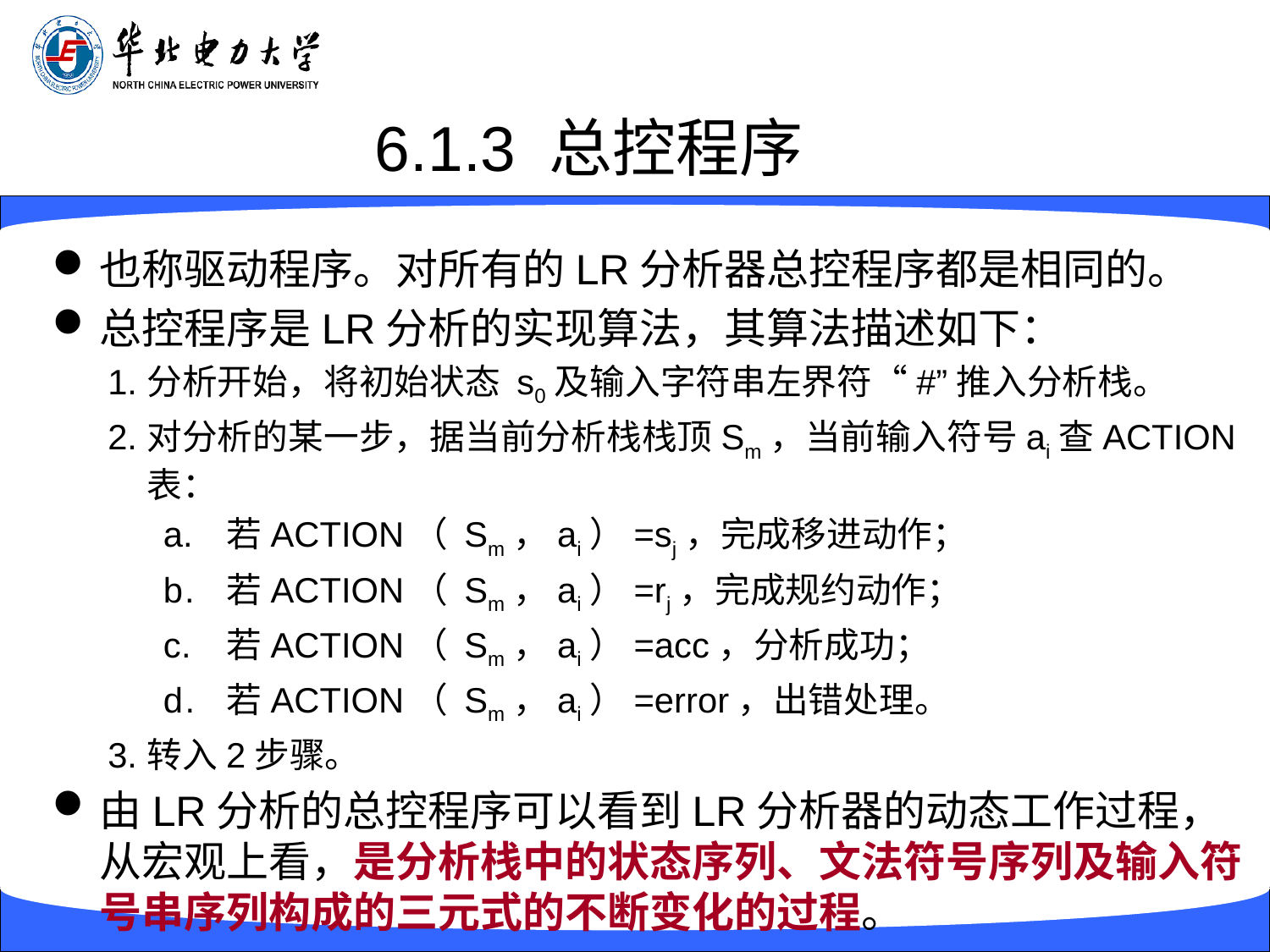

# 6.1.3 总控程序
也称驱动程序。对所有的LR分析器总控程序都是相同的。
总控程序是LR分析的实现算法，其算法描述如下：
分析开始，将初始状态 s0及输入字符串左界符“#”推入分析栈。
对分析的某一步，据当前分析栈栈顶Sm，当前输入符号ai查ACTION表：
若ACTION（ Sm，ai）=sj，完成移进动作；
若ACTION（ Sm，ai）=rj，完成规约动作；
若ACTION（ Sm，ai）=acc，分析成功；
若ACTION（ Sm，ai）=error，出错处理。
转入2步骤。
由LR分析的总控程序可以看到LR分析器的动态工作过程，从宏观上看，是分析栈中的状态序列、文法符号序列及输入符号串序列构成的三元式的不断变化的过程。